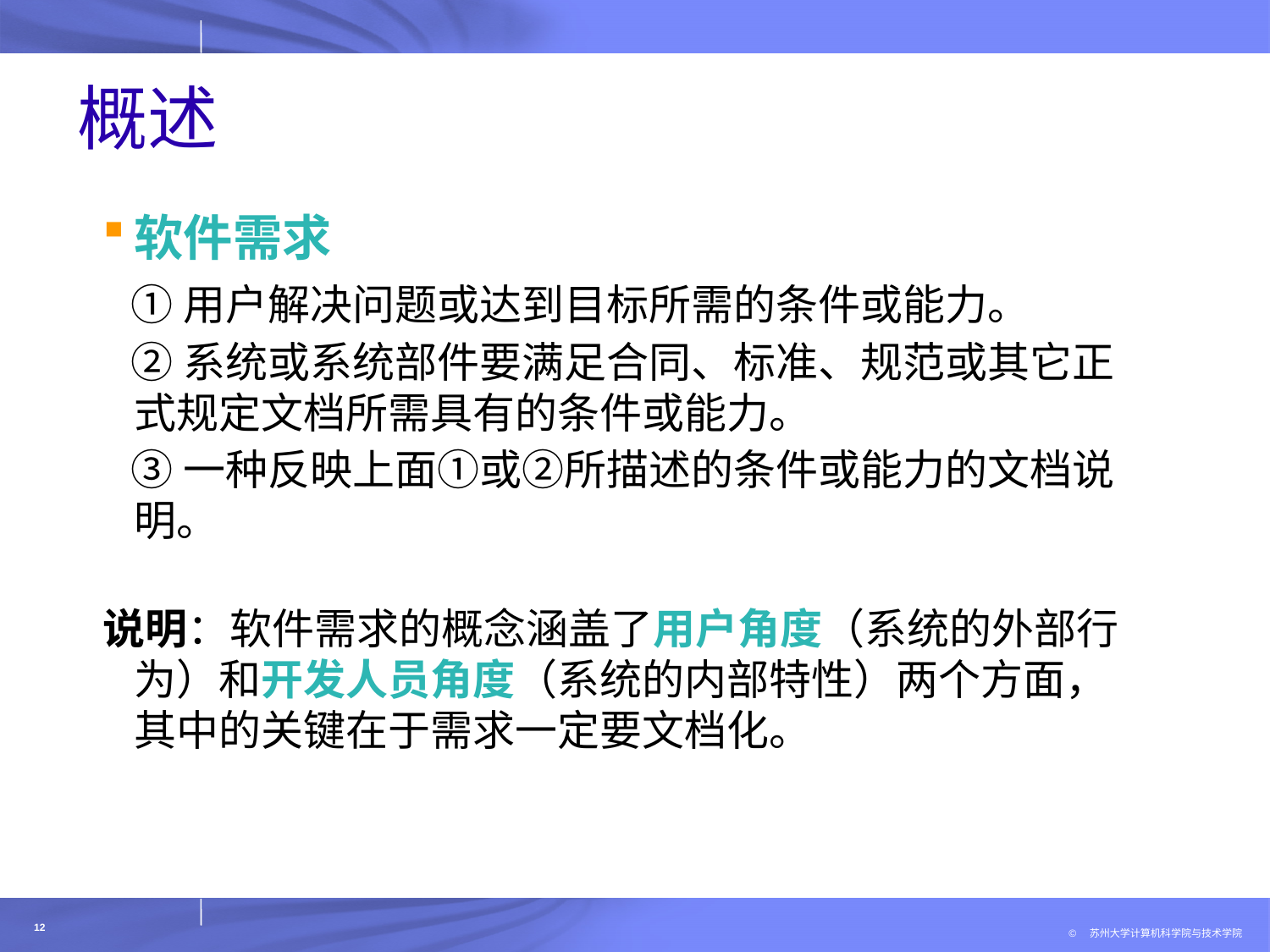

# 概述
软件需求
   ①用户解决问题或达到目标所需的条件或能力。
   ②系统或系统部件要满足合同、标准、规范或其它正式规定文档所需具有的条件或能力。
   ③一种反映上面①或②所描述的条件或能力的文档说明。

说明：软件需求的概念涵盖了用户角度（系统的外部行为）和开发人员角度（系统的内部特性）两个方面，其中的关键在于需求一定要文档化。

12